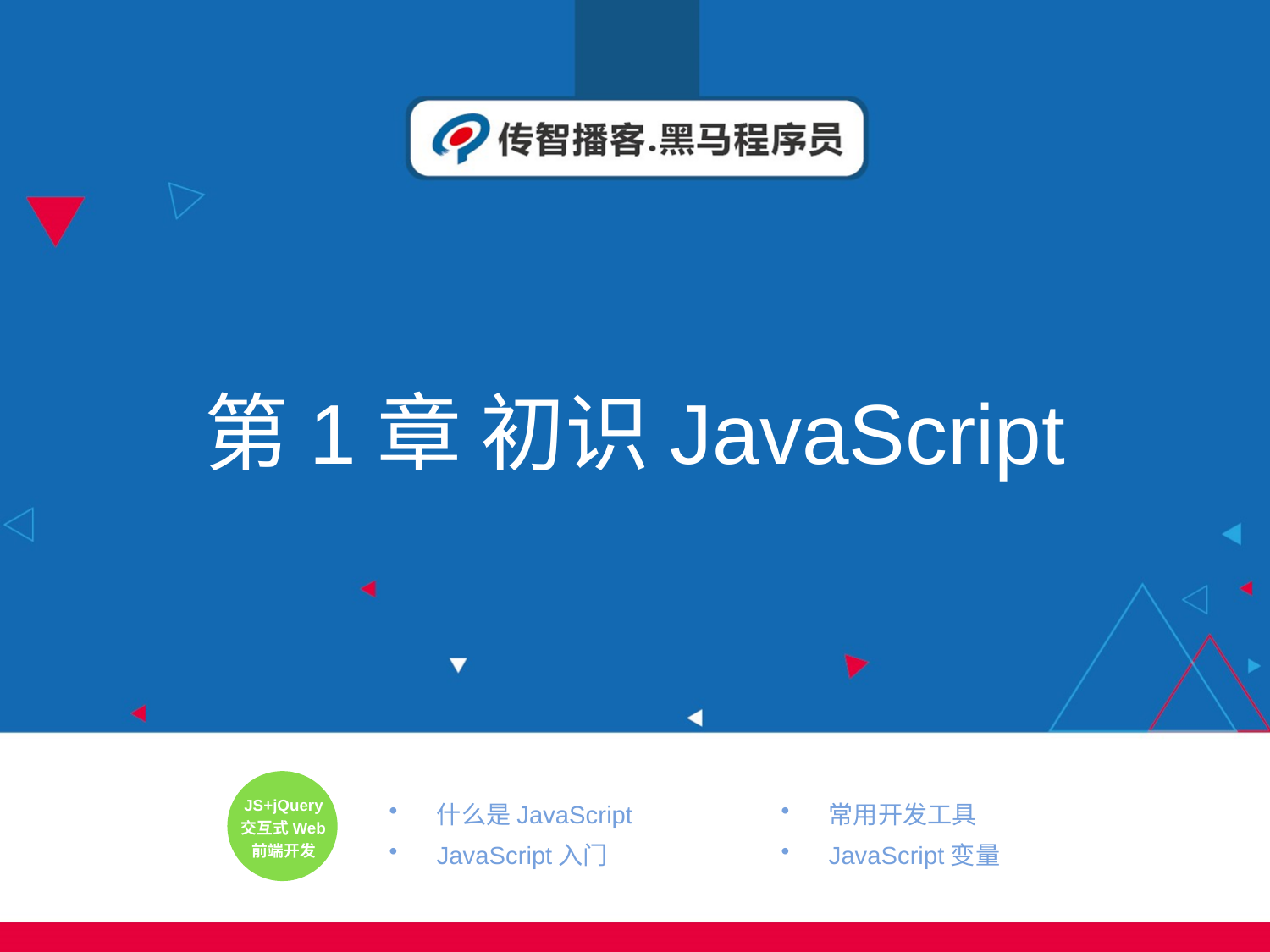

# 第1章 初识JavaScript
什么是JavaScript
JavaScript入门
常用开发工具
JavaScript变量